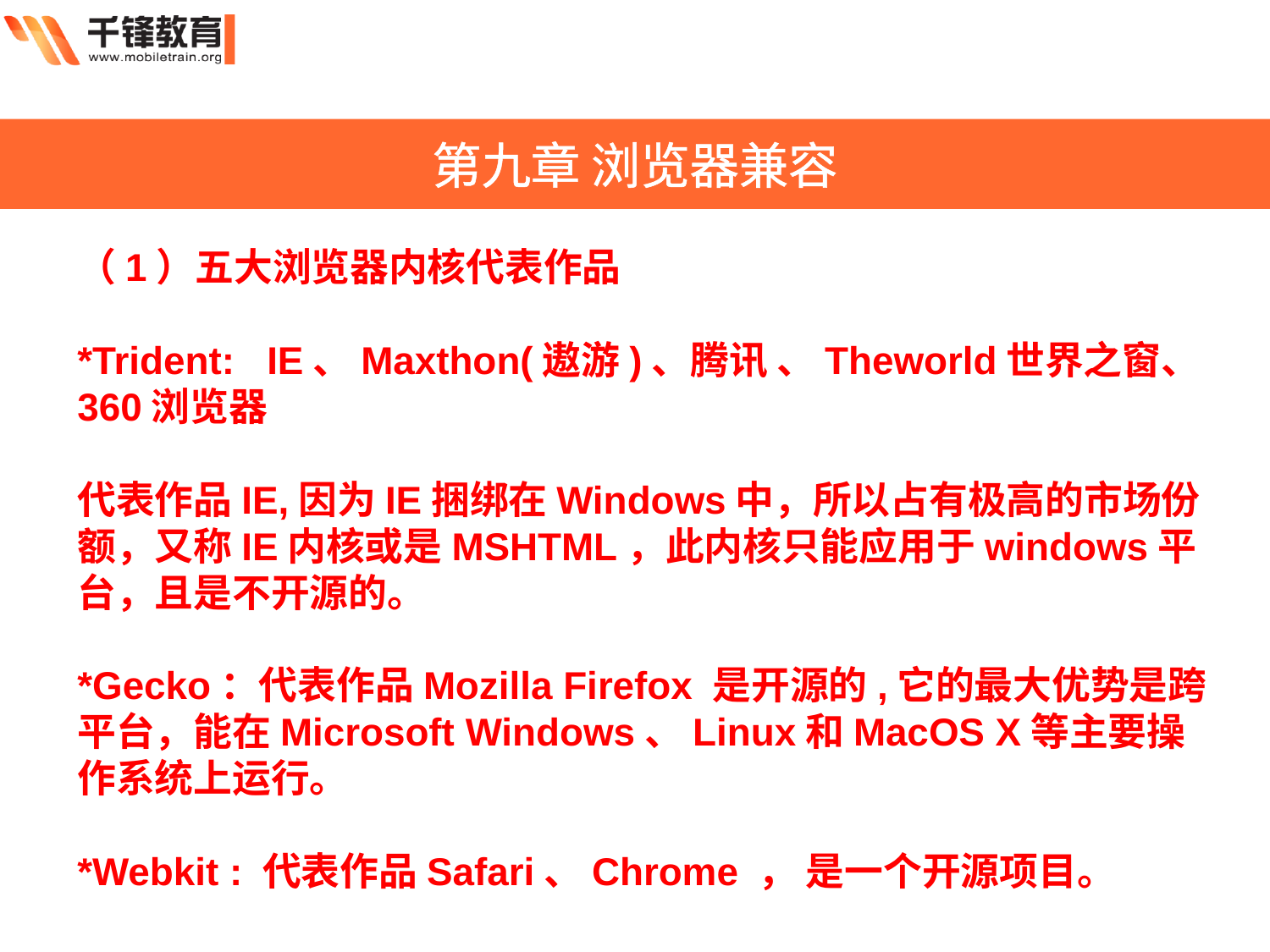

第九章 浏览器兼容
（1）五大浏览器内核代表作品

*Trident:   IE、Maxthon(遨游)、腾讯 、Theworld世界之窗、360浏览器

代表作品IE,因为IE捆绑在Windows中，所以占有极高的市场份额，又称IE内核或是MSHTML，此内核只能应用于windows平台，且是不开源的。

*Gecko：代表作品Mozilla Firefox 是开源的,它的最大优势是跨平台，能在Microsoft Windows、Linux和MacOS X等主要操作系统上运行。

*Webkit : 代表作品Safari、Chrome ， 是一个开源项目。